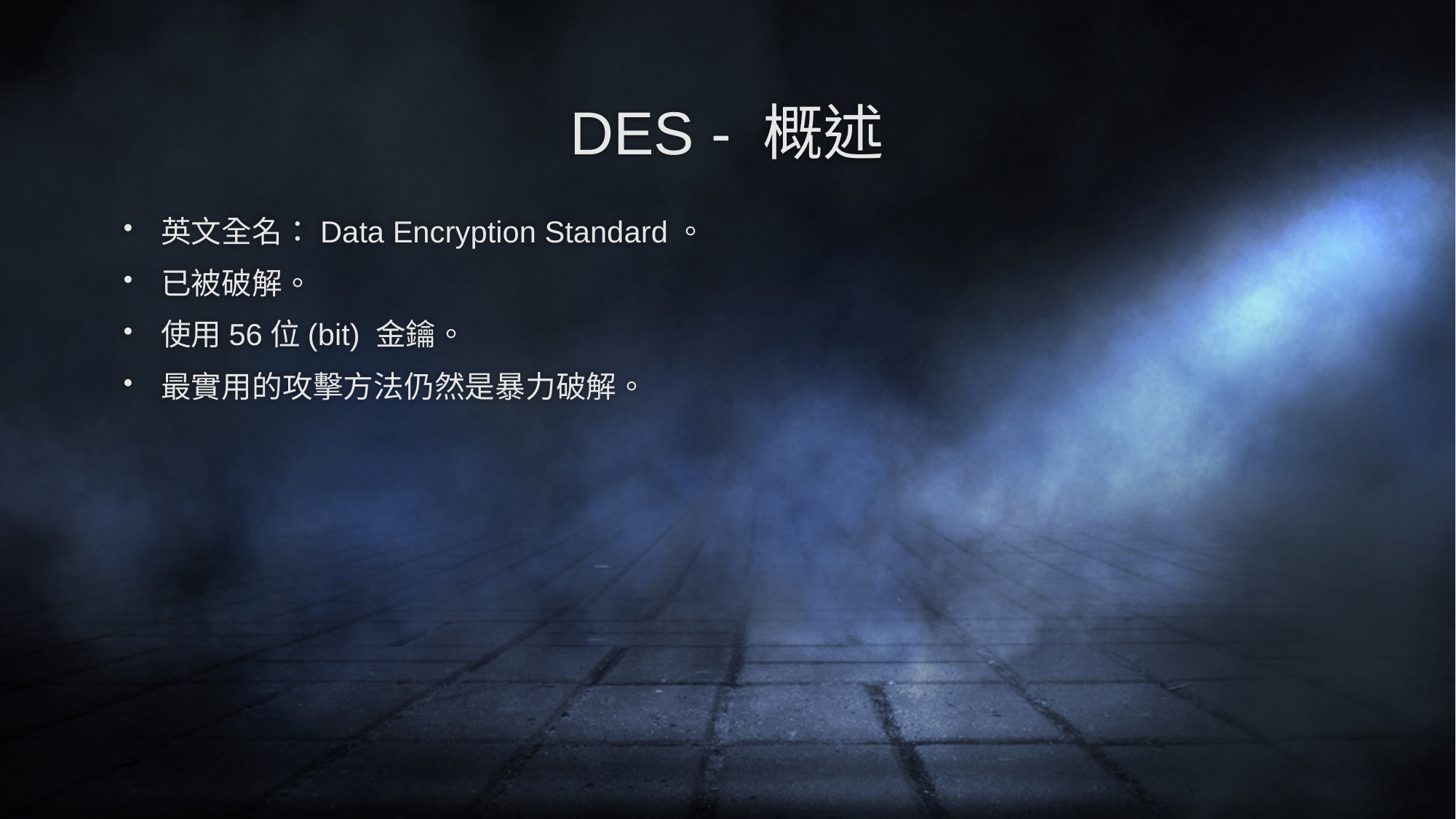

# DES - 概述
英文全名：Data Encryption Standard。
已被破解。
使用56位(bit) 金鑰。
最實用的攻擊方法仍然是暴力破解。